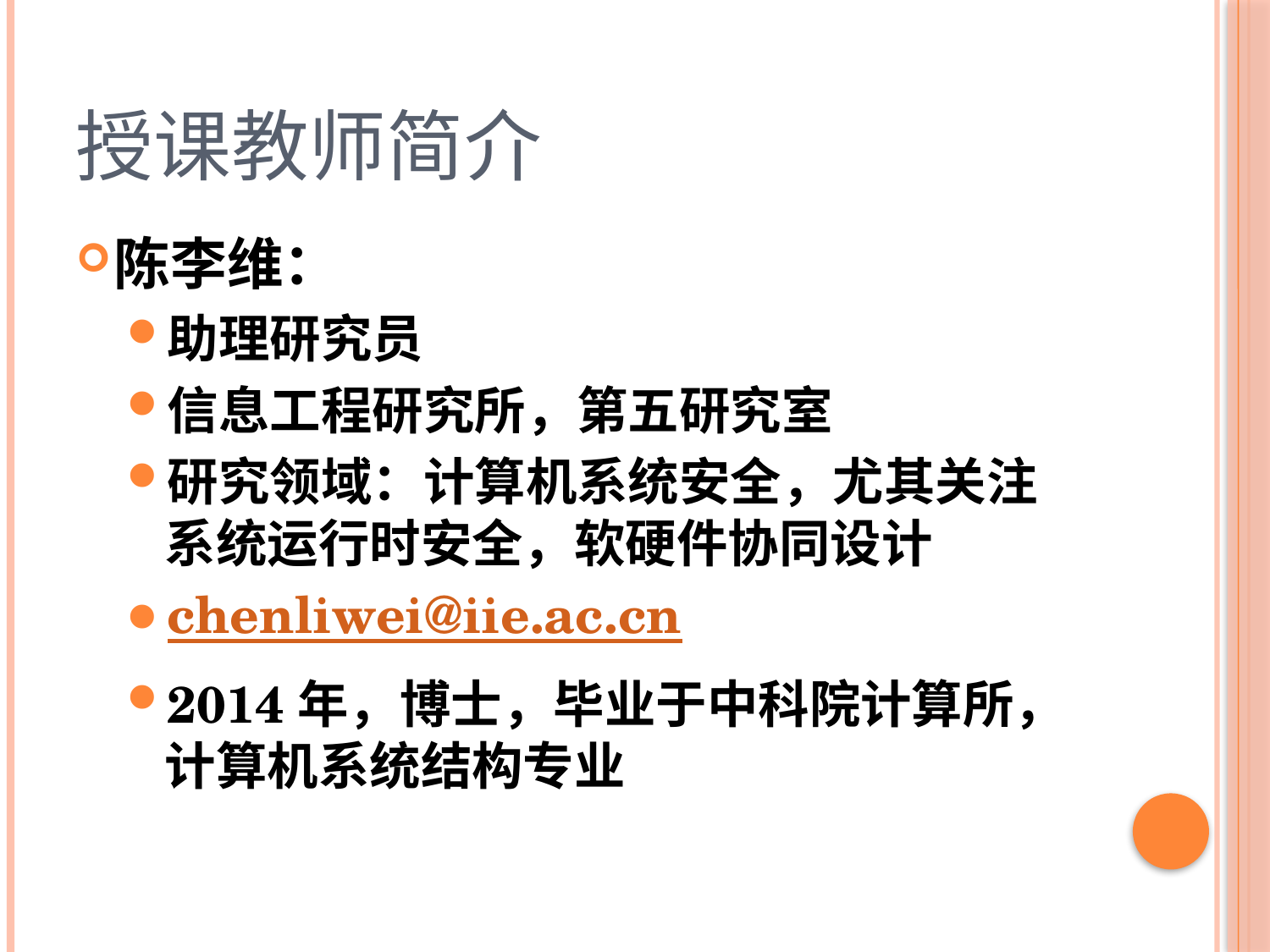

# 授课教师简介
陈李维：
助理研究员
信息工程研究所，第五研究室
研究领域：计算机系统安全，尤其关注系统运行时安全，软硬件协同设计
chenliwei@iie.ac.cn
2014年，博士，毕业于中科院计算所，计算机系统结构专业